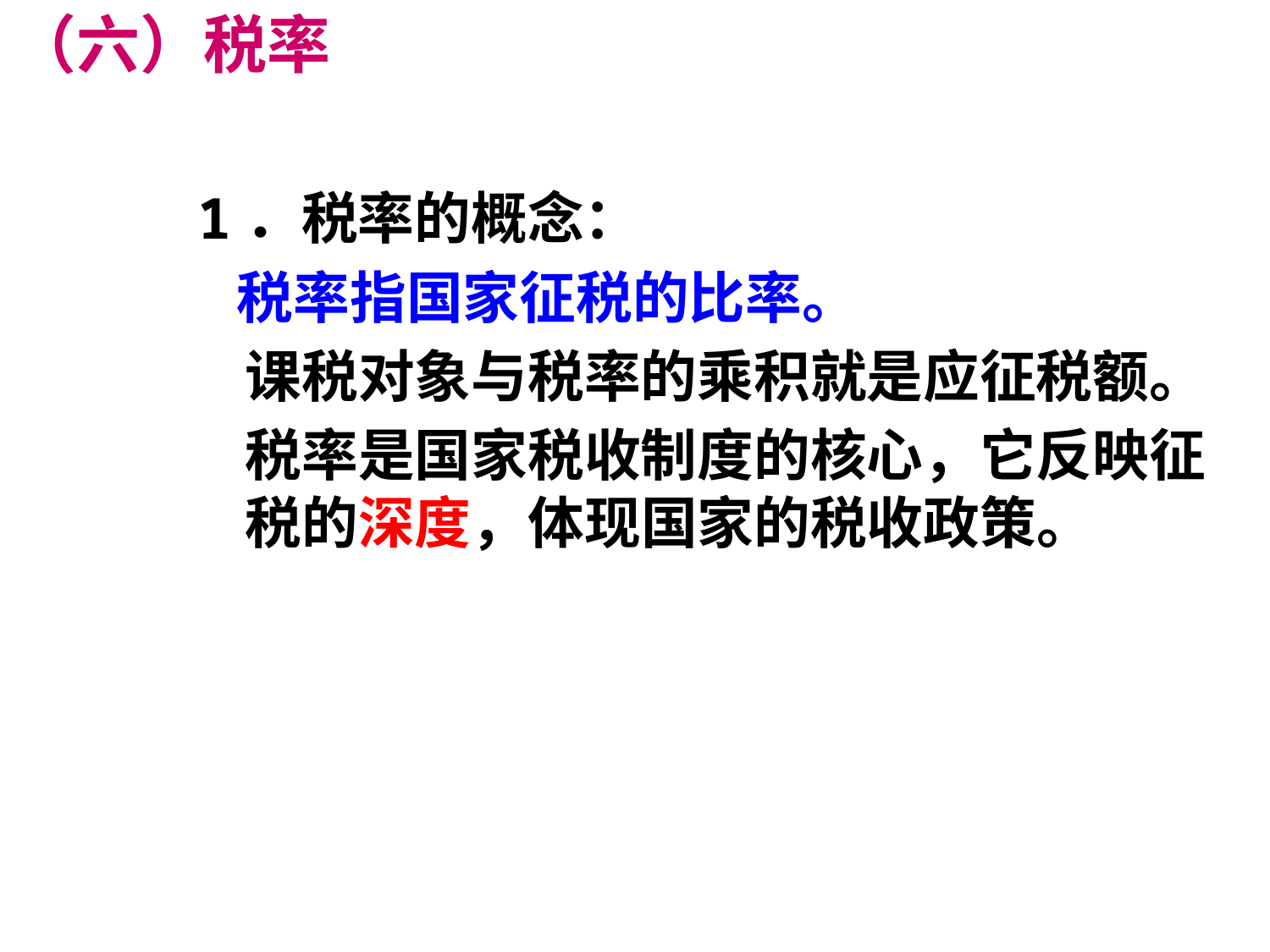

（六）税率

1．税率的概念：
  税率指国家征税的比率。
	课税对象与税率的乘积就是应征税额。
	税率是国家税收制度的核心，它反映征税的深度，体现国家的税收政策。